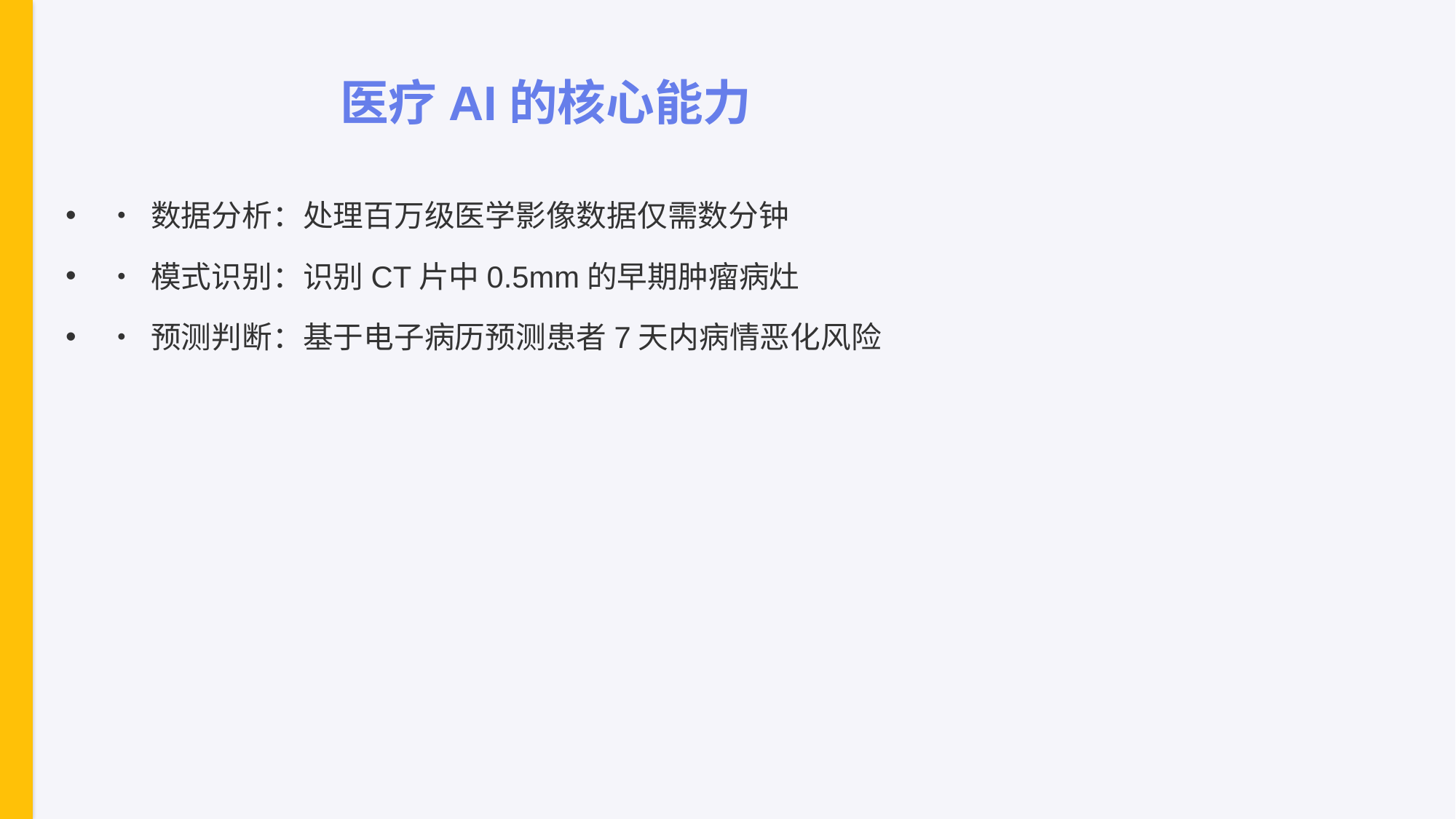

# 医疗AI的核心能力
• 数据分析：处理百万级医学影像数据仅需数分钟
• 模式识别：识别CT片中0.5mm的早期肿瘤病灶
• 预测判断：基于电子病历预测患者7天内病情恶化风险